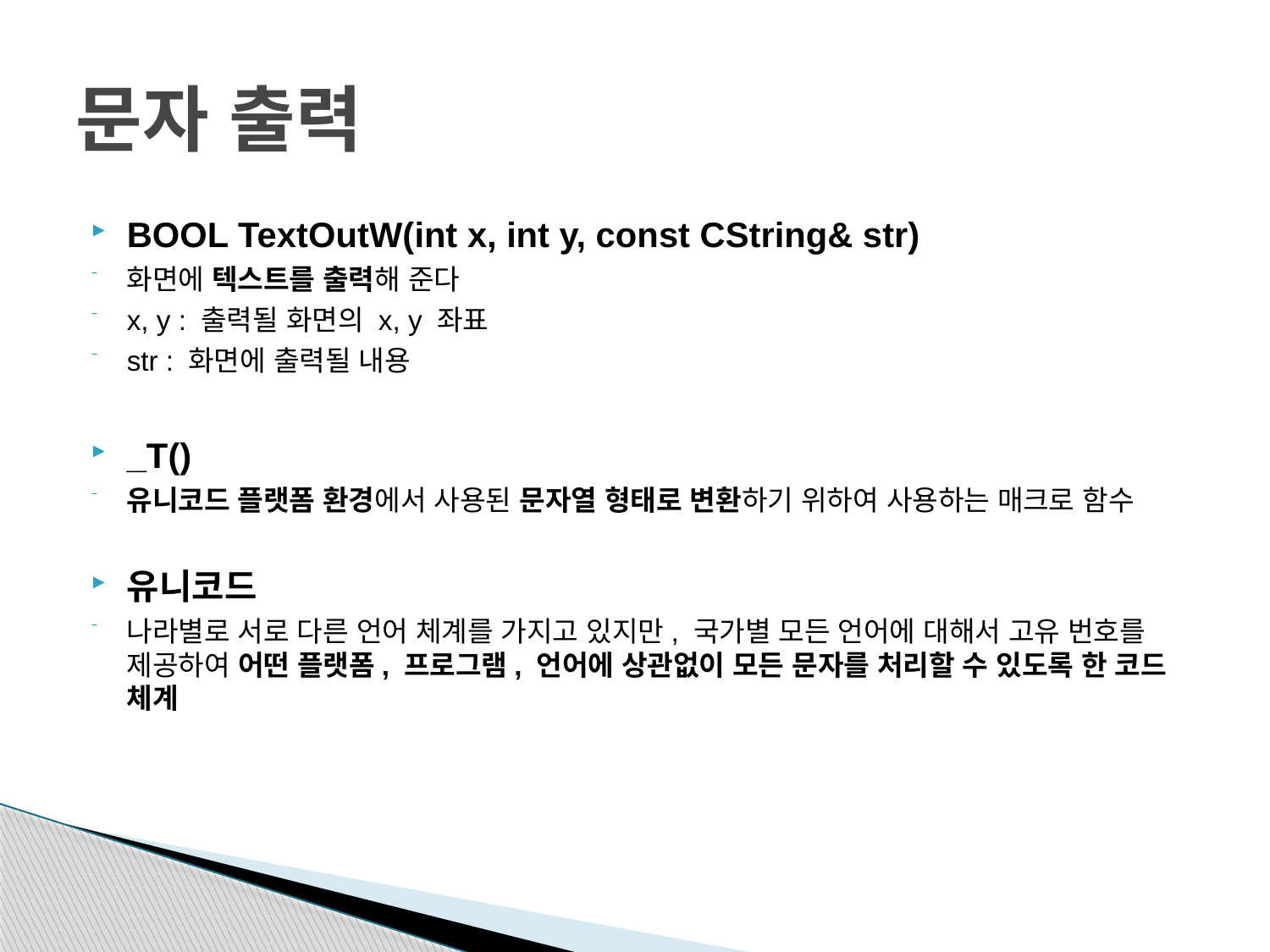

# 문자 출력
BOOL TextOutW(int x, int y, const CString& str)
화면에 텍스트를 출력해 준다
x, y : 출력될 화면의 x, y 좌표
str : 화면에 출력될 내용

_T()
유니코드 플랫폼 환경에서 사용된 문자열 형태로 변환하기 위하여 사용하는 매크로 함수

유니코드
나라별로 서로 다른 언어 체계를 가지고 있지만, 국가별 모든 언어에 대해서 고유 번호를 제공하여 어떤 플랫폼, 프로그램, 언어에 상관없이 모든 문자를 처리할 수 있도록 한 코드 체계